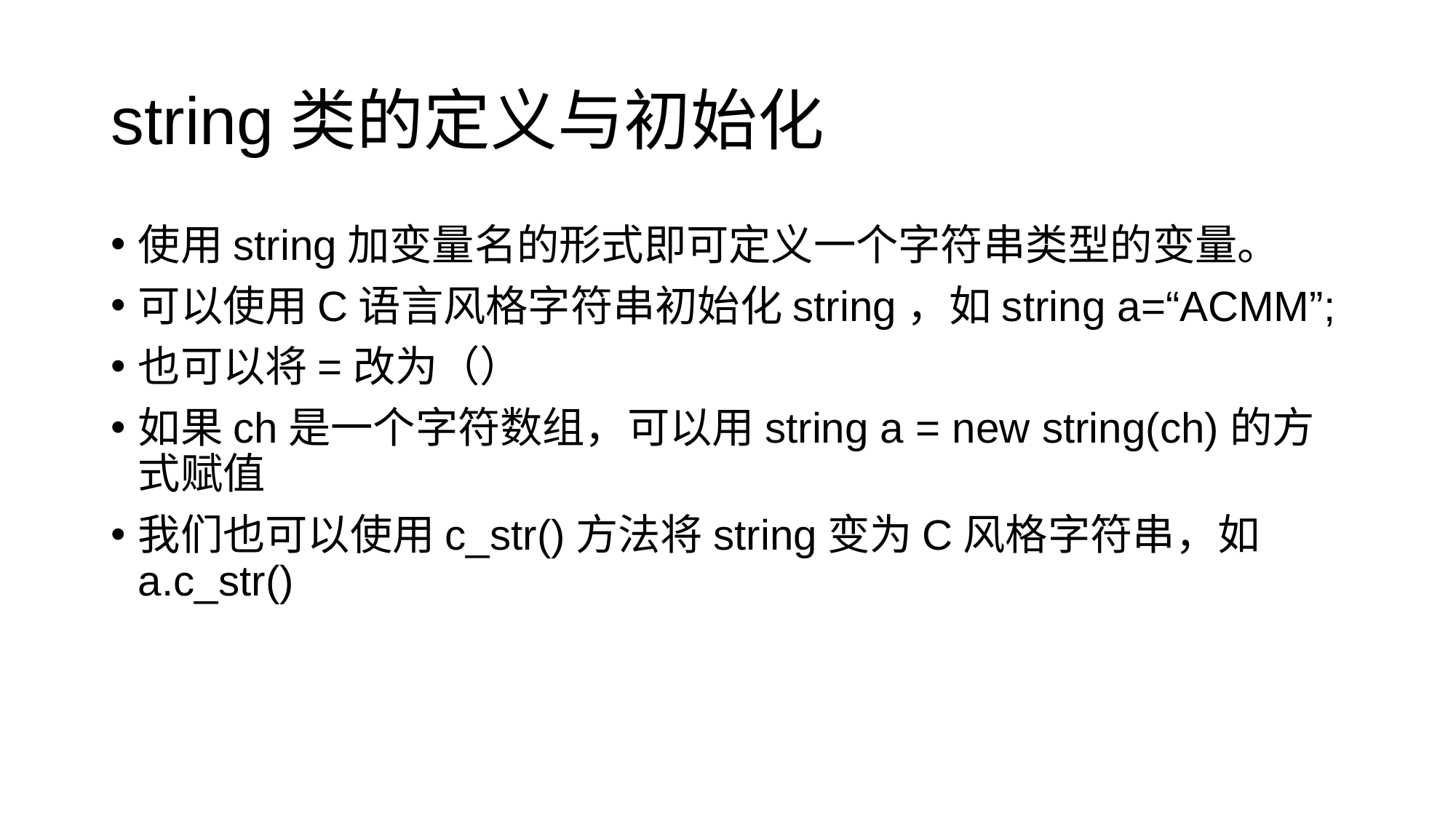

# string类的定义与初始化
使用string加变量名的形式即可定义一个字符串类型的变量。
可以使用C语言风格字符串初始化string，如string a=“ACMM”;
也可以将=改为（）
如果ch是一个字符数组，可以用string a = new string(ch)的方式赋值
我们也可以使用c_str()方法将string变为C风格字符串，如a.c_str()